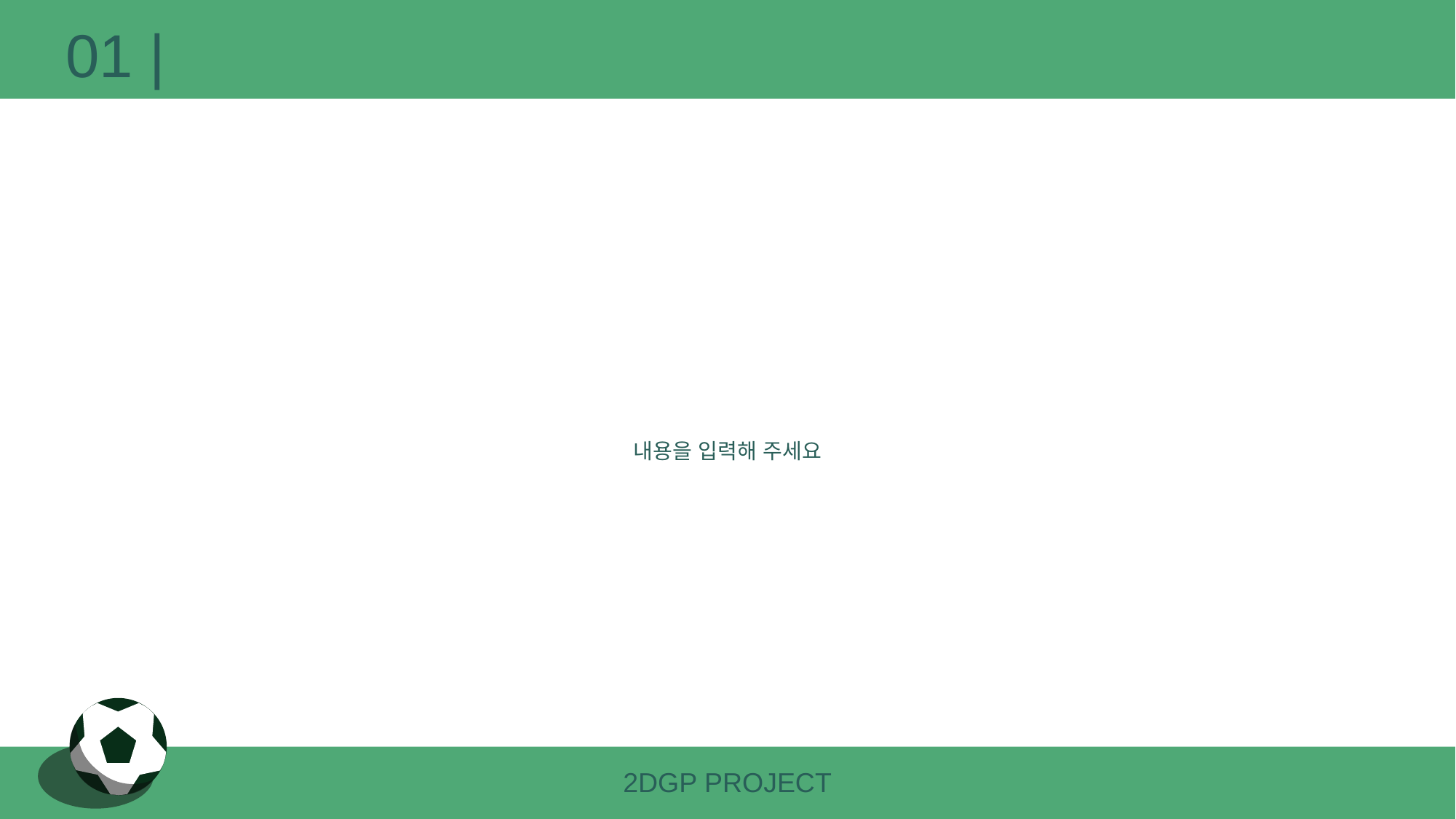

01 |
내용을 입력해 주세요

2DGP PROJECT